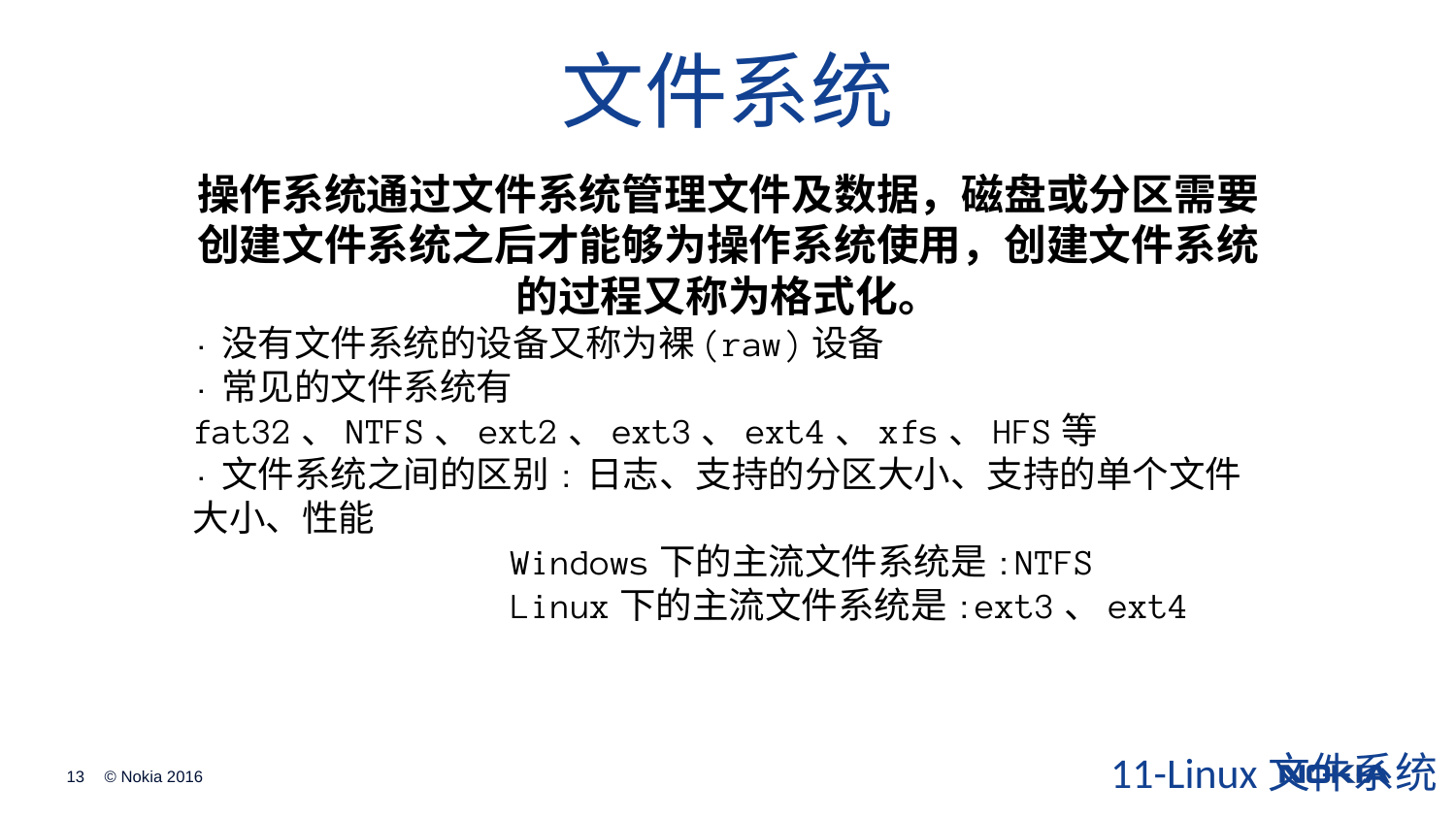

# 文件系统
操作系统通过文件系统管理文件及数据，磁盘或分区需要创建文件系统之后才能够为操作系统使用，创建文件系统的过程又称为格式化。
·没有文件系统的设备又称为裸(raw)设备
·常见的文件系统有fat32、NTFS、ext2、ext3、ext4、xfs、HFS等
·文件系统之间的区别:日志、支持的分区大小、支持的单个文件大小、性能
                Windows下的主流文件系统是:NTFS
                Linux下的主流文件系统是:ext3、ext4
11-Linux文件系统